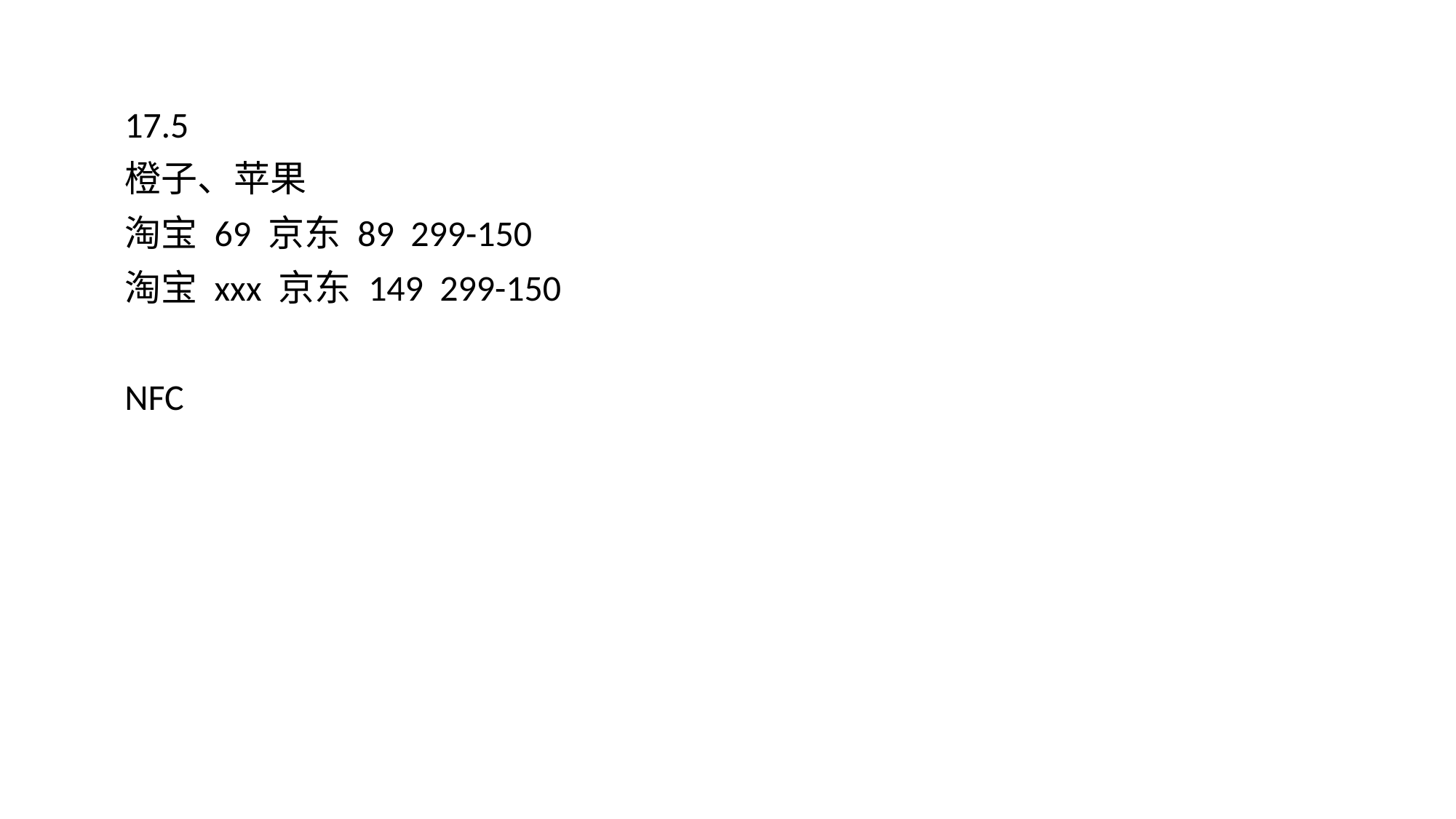

17.5
橙子、苹果
淘宝 69 京东 89  299-150
淘宝 xxx 京东 149  299-150

NFC